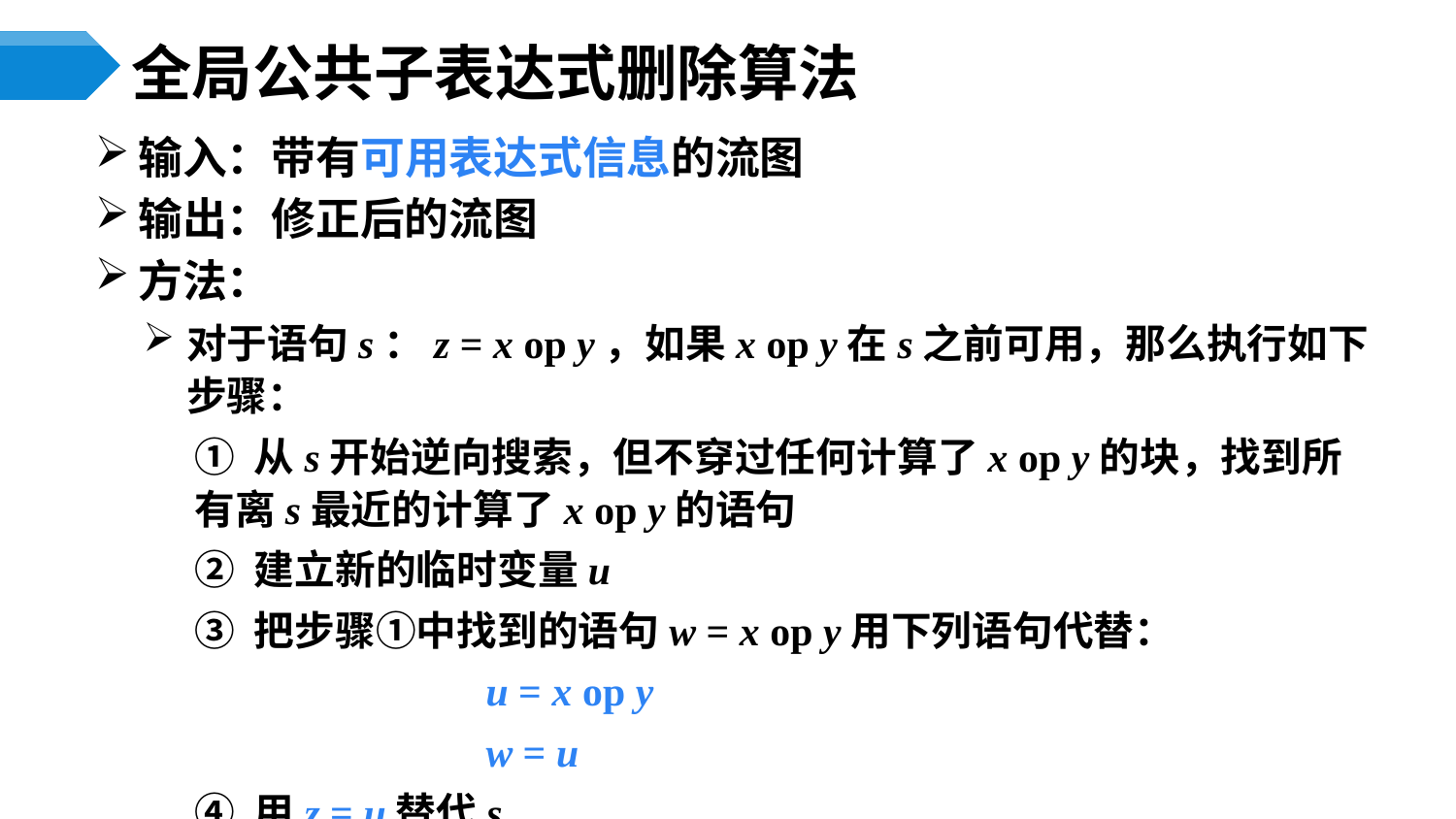

# 全局公共子表达式删除算法
输入：带有可用表达式信息的流图
输出：修正后的流图
方法：
对于语句s：z = x op y，如果x op y在s之前可用，那么执行如下步骤：
① 从s开始逆向搜索，但不穿过任何计算了x op y的块，找到所有离s最近的计算了x op y的语句
② 建立新的临时变量u
③ 把步骤①中找到的语句w = x op y用下列语句代替：
		u = x op y
		w = u
④ 用z = u替代s